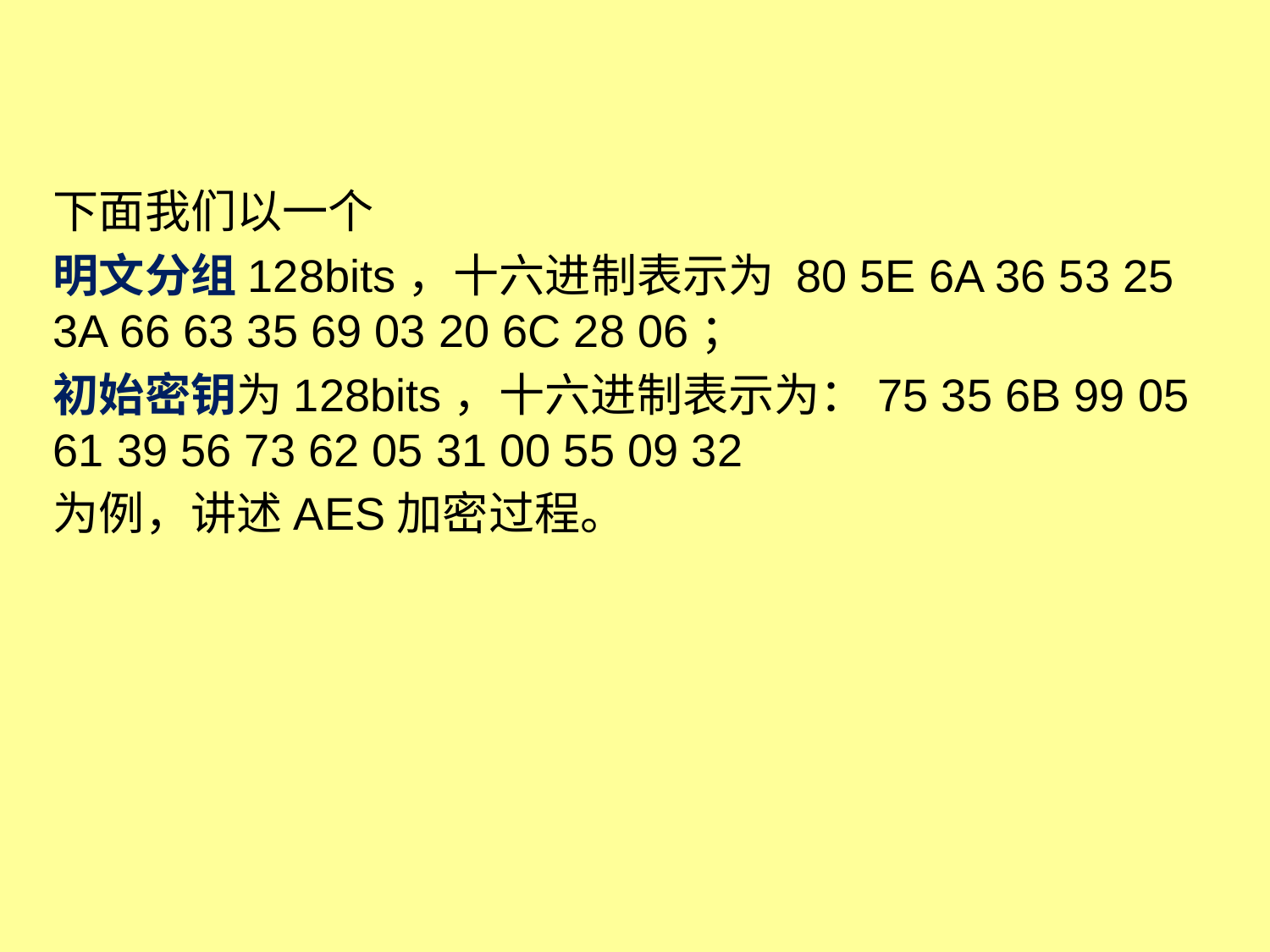

下面我们以一个
明文分组128bits，十六进制表示为 80 5E 6A 36 53 25 3A 66 63 35 69 03 20 6C 28 06；
初始密钥为128bits，十六进制表示为：75 35 6B 99 05 61 39 56 73 62 05 31 00 55 09 32
为例，讲述AES加密过程。